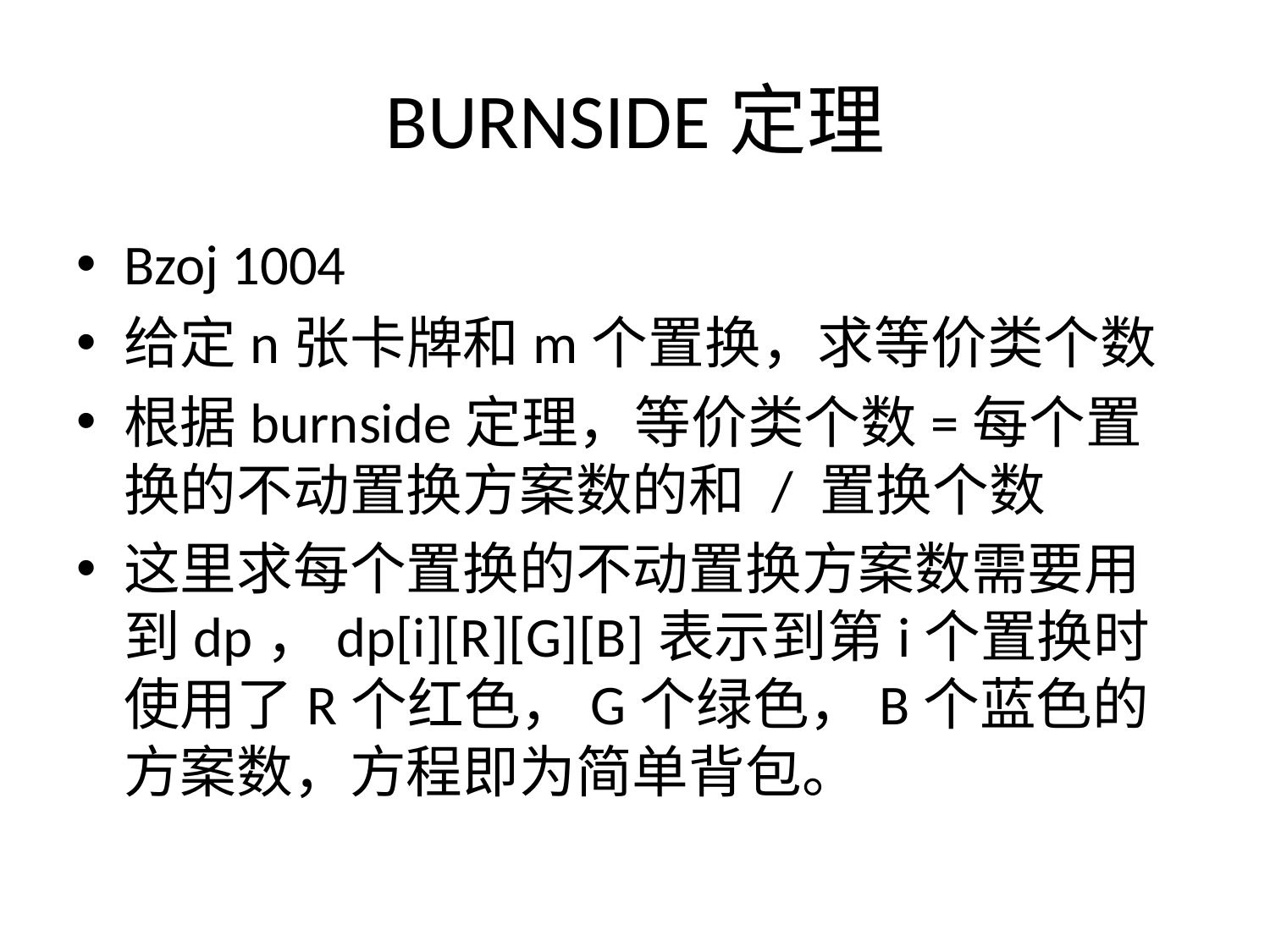

# BURNSIDE定理
Bzoj 1004
给定n张卡牌和m个置换，求等价类个数
根据burnside定理，等价类个数=每个置换的不动置换方案数的和 / 置换个数
这里求每个置换的不动置换方案数需要用到dp，dp[i][R][G][B]表示到第i个置换时使用了R个红色，G个绿色，B个蓝色的方案数，方程即为简单背包。